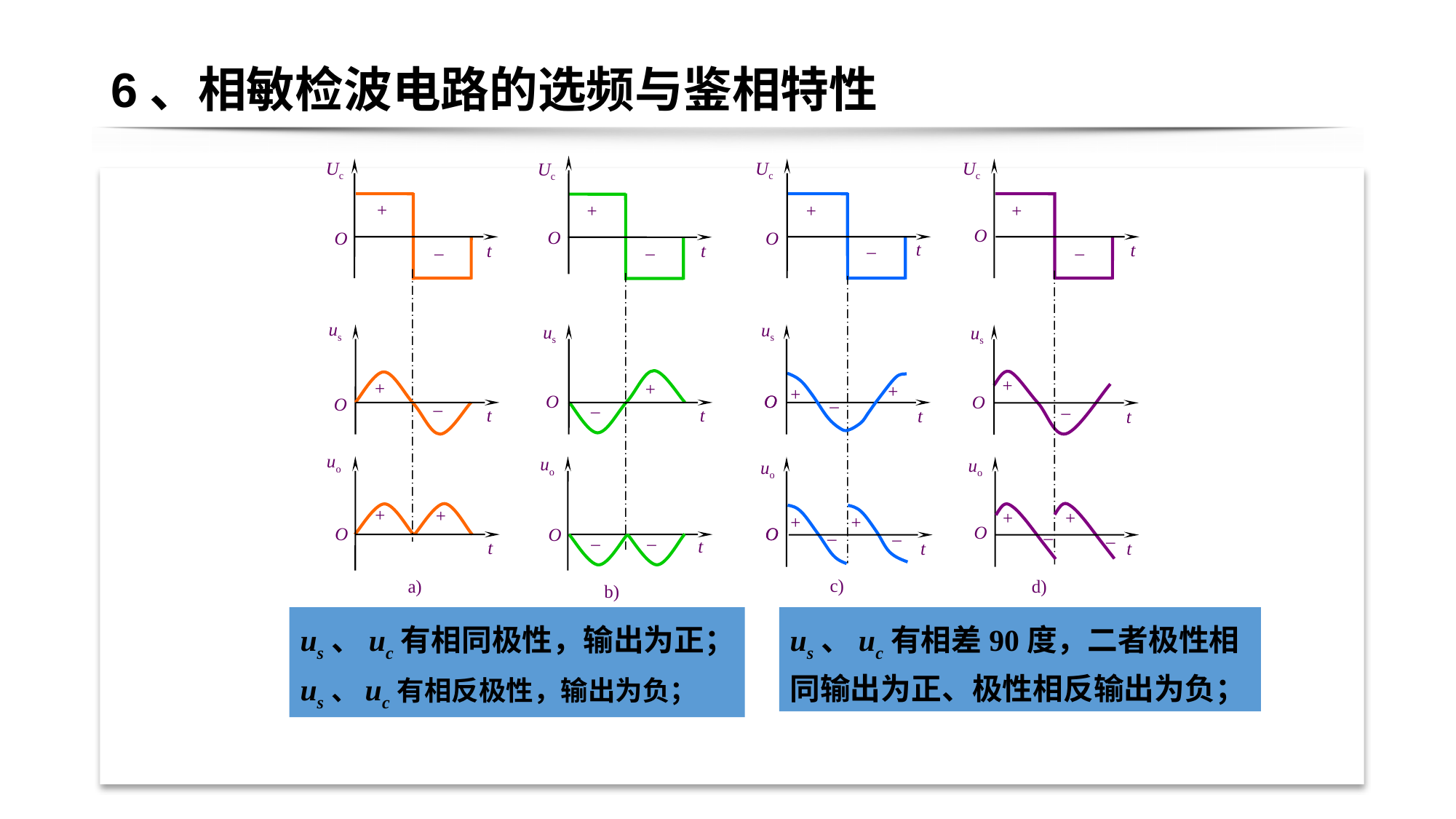

# 6、相敏检波电路的选频与鉴相特性
Uc
Uc
Uc
Uc

+

+

+

+
O
O
O
O
t
t
t
t
–
–
–
–

us
us
us
us

+

+

+

+
+
O
O
O
O
O
–
–
–
–
t
t
t
t

uo
uo
uo
uo

+
+
+
+

+

+
O
O
O
O
O
–
–
–
–
–
–
t
t
t
t

c)
a)
d)
b)
us、uc有相同极性，输出为正；
us、uc有相反极性，输出为负；
us、uc有相差90度，二者极性相同输出为正、极性相反输出为负；